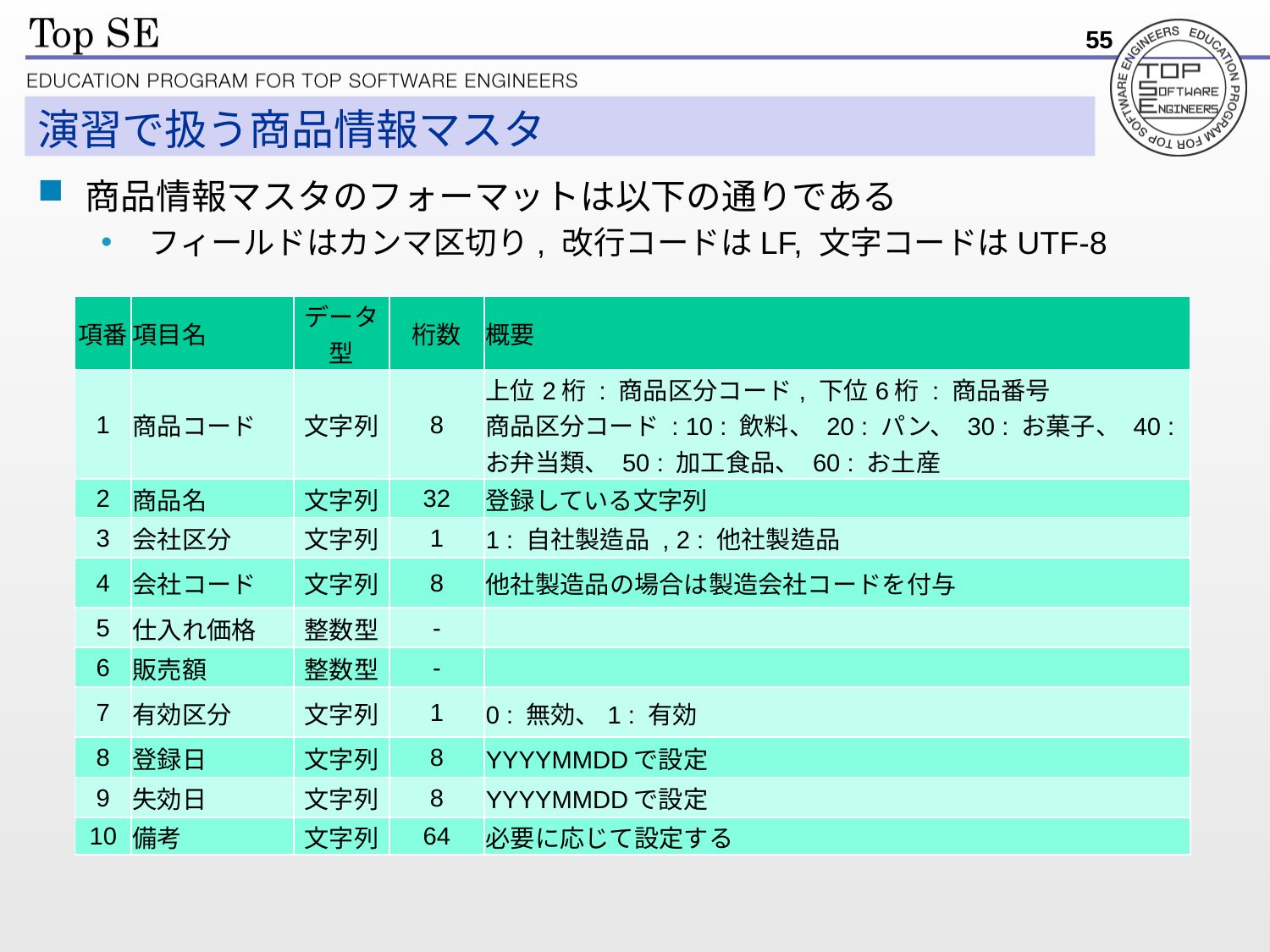

55
# 演習で扱う商品情報マスタ
商品情報マスタのフォーマットは以下の通りである
フィールドはカンマ区切り, 改行コードはLF, 文字コードはUTF-8
| 項番 | 項目名 | データ型 | 桁数 | 概要 |
| --- | --- | --- | --- | --- |
| 1 | 商品コード | 文字列 | 8 | 上位2桁 : 商品区分コード, 下位6桁 : 商品番号 商品区分コード : 10 : 飲料、 20 : パン、 30 : お菓子、 40 : お弁当類、 50 : 加工食品、 60 : お土産 |
| 2 | 商品名 | 文字列 | 32 | 登録している文字列 |
| 3 | 会社区分 | 文字列 | 1 | 1 : 自社製造品 , 2 : 他社製造品 |
| 4 | 会社コード | 文字列 | 8 | 他社製造品の場合は製造会社コードを付与 |
| 5 | 仕入れ価格 | 整数型 | - |  |
| 6 | 販売額 | 整数型 | - |  |
| 7 | 有効区分 | 文字列 | 1 | 0 : 無効、1 : 有効 |
| 8 | 登録日 | 文字列 | 8 | YYYYMMDDで設定 |
| 9 | 失効日 | 文字列 | 8 | YYYYMMDDで設定 |
| 10 | 備考 | 文字列 | 64 | 必要に応じて設定する |